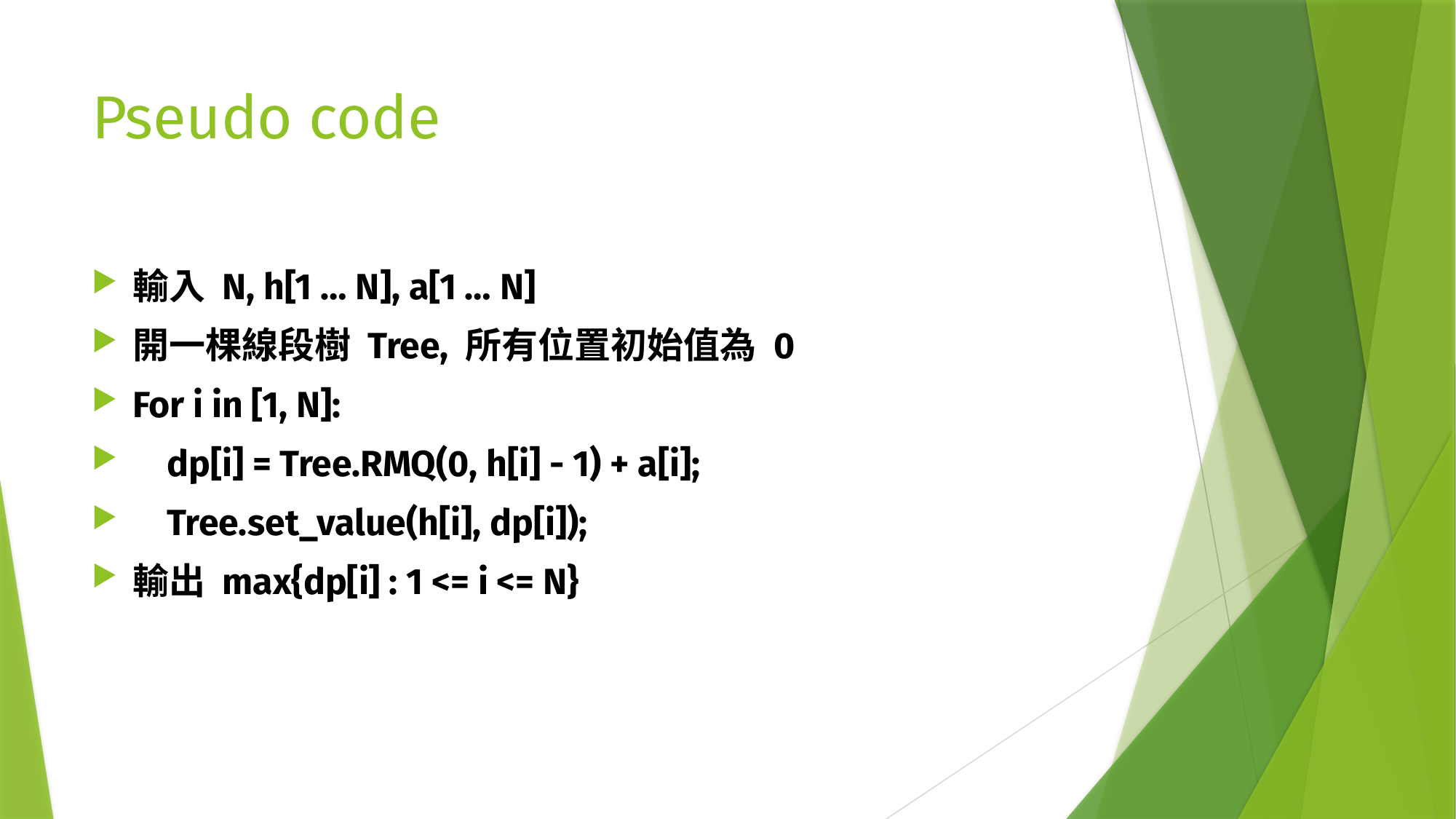

# Pseudo code
輸入 N, h[1 … N], a[1 … N]
開一棵線段樹 Tree, 所有位置初始值為 0
For i in [1, N]:
    dp[i] = Tree.RMQ(0, h[i] - 1) + a[i];
    Tree.set_value(h[i], dp[i]);
輸出 max{dp[i] : 1 <= i <= N}